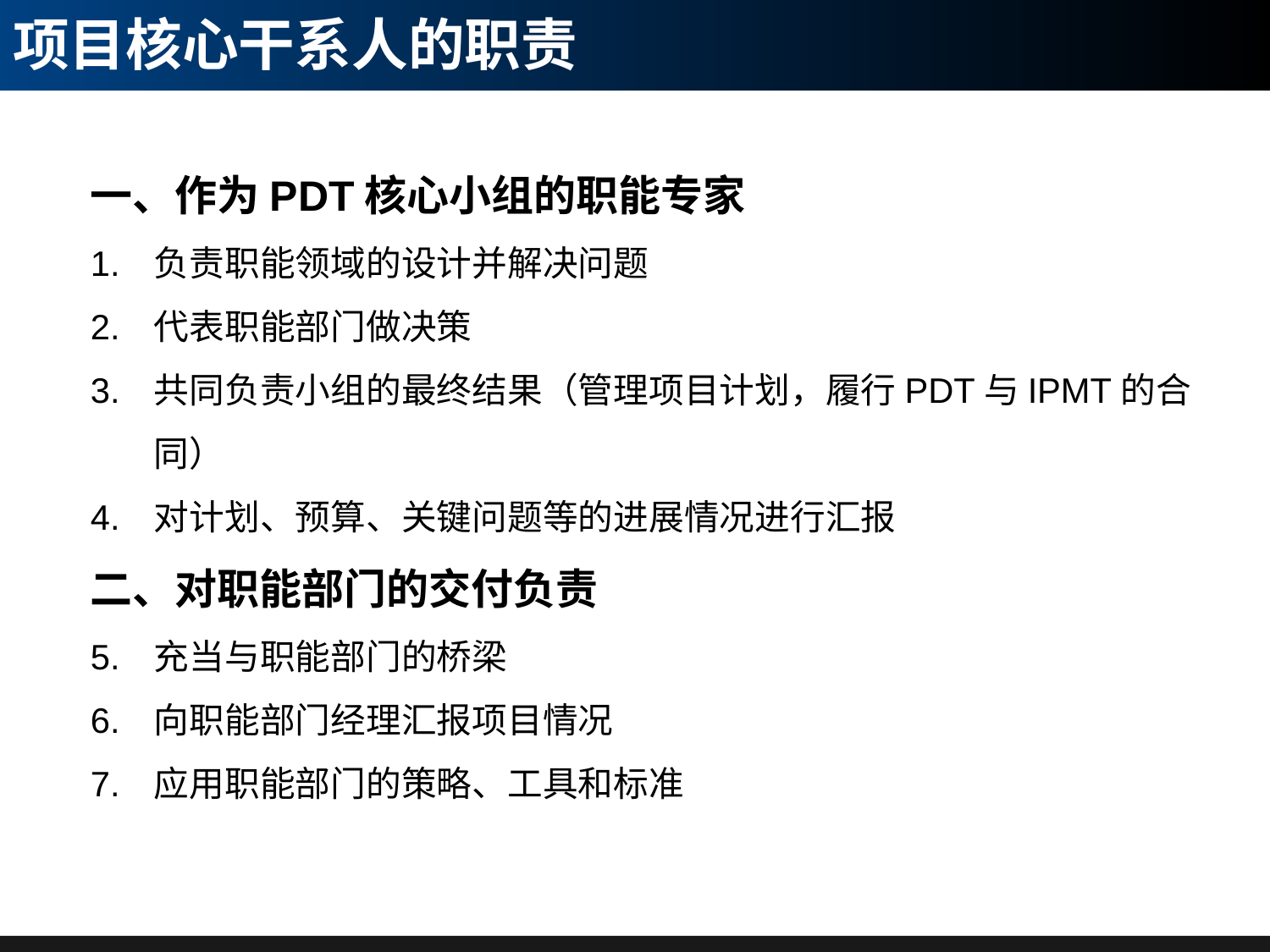

项目核心干系人的职责
一、作为PDT核心小组的职能专家
负责职能领域的设计并解决问题
代表职能部门做决策
共同负责小组的最终结果（管理项目计划，履行PDT与IPMT的合同）
对计划、预算、关键问题等的进展情况进行汇报
二、对职能部门的交付负责
充当与职能部门的桥梁
向职能部门经理汇报项目情况
应用职能部门的策略、工具和标准